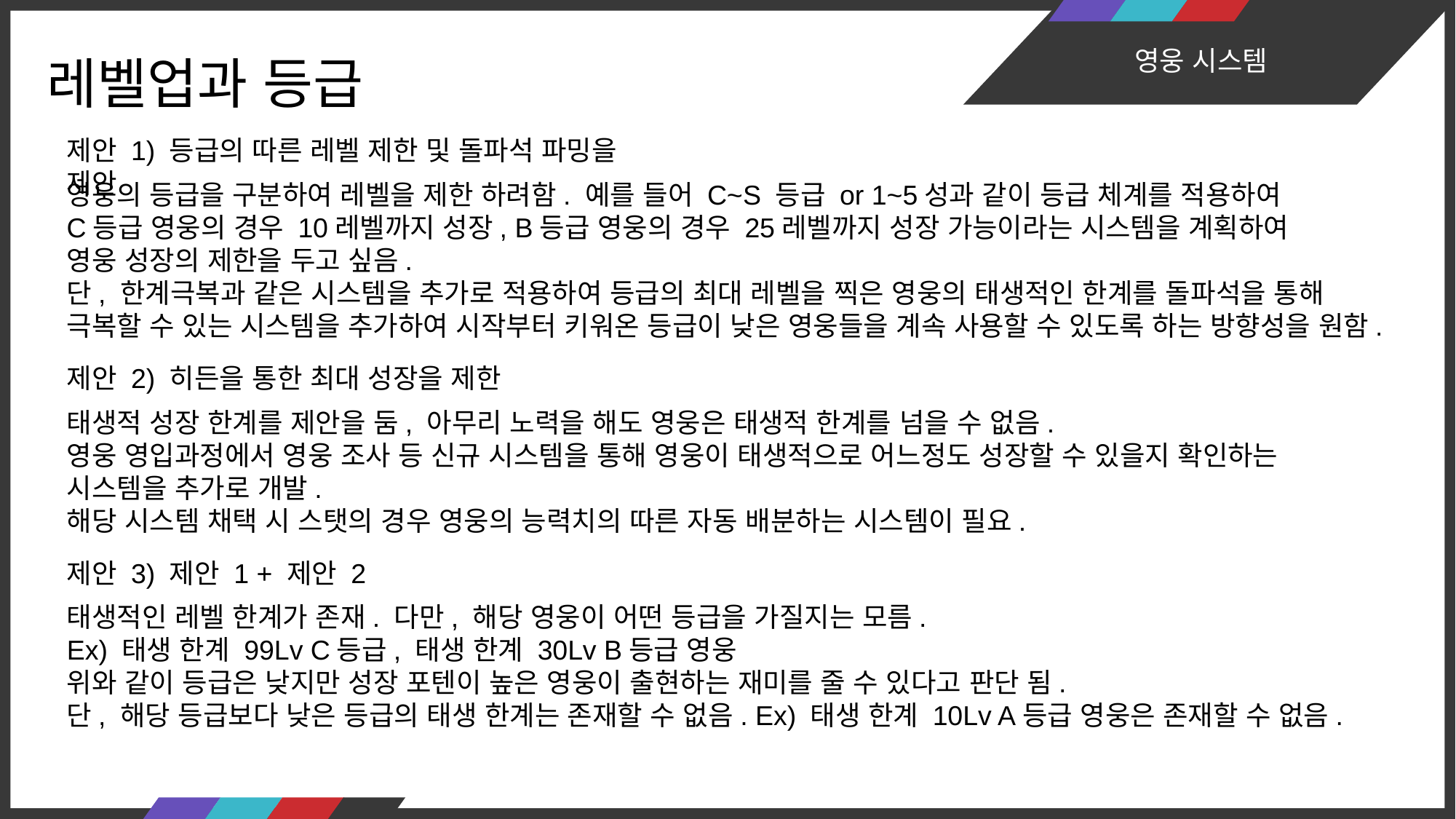

영웅 시스템
레벨업과 등급
제안 1) 등급의 따른 레벨 제한 및 돌파석 파밍을 제안
영웅의 등급을 구분하여 레벨을 제한 하려함. 예를 들어 C~S 등급 or 1~5성과 같이 등급 체계를 적용하여
C등급 영웅의 경우 10레벨까지 성장, B등급 영웅의 경우 25레벨까지 성장 가능이라는 시스템을 계획하여
영웅 성장의 제한을 두고 싶음.
단, 한계극복과 같은 시스템을 추가로 적용하여 등급의 최대 레벨을 찍은 영웅의 태생적인 한계를 돌파석을 통해
극복할 수 있는 시스템을 추가하여 시작부터 키워온 등급이 낮은 영웅들을 계속 사용할 수 있도록 하는 방향성을 원함.
제안 2) 히든을 통한 최대 성장을 제한
태생적 성장 한계를 제안을 둠, 아무리 노력을 해도 영웅은 태생적 한계를 넘을 수 없음.
영웅 영입과정에서 영웅 조사 등 신규 시스템을 통해 영웅이 태생적으로 어느정도 성장할 수 있을지 확인하는
시스템을 추가로 개발.
해당 시스템 채택 시 스탯의 경우 영웅의 능력치의 따른 자동 배분하는 시스템이 필요.
제안 3) 제안 1 + 제안 2
태생적인 레벨 한계가 존재. 다만, 해당 영웅이 어떤 등급을 가질지는 모름.
Ex) 태생 한계 99Lv C등급, 태생 한계 30Lv B등급 영웅
위와 같이 등급은 낮지만 성장 포텐이 높은 영웅이 출현하는 재미를 줄 수 있다고 판단 됨.
단, 해당 등급보다 낮은 등급의 태생 한계는 존재할 수 없음. Ex) 태생 한계 10Lv A등급 영웅은 존재할 수 없음.